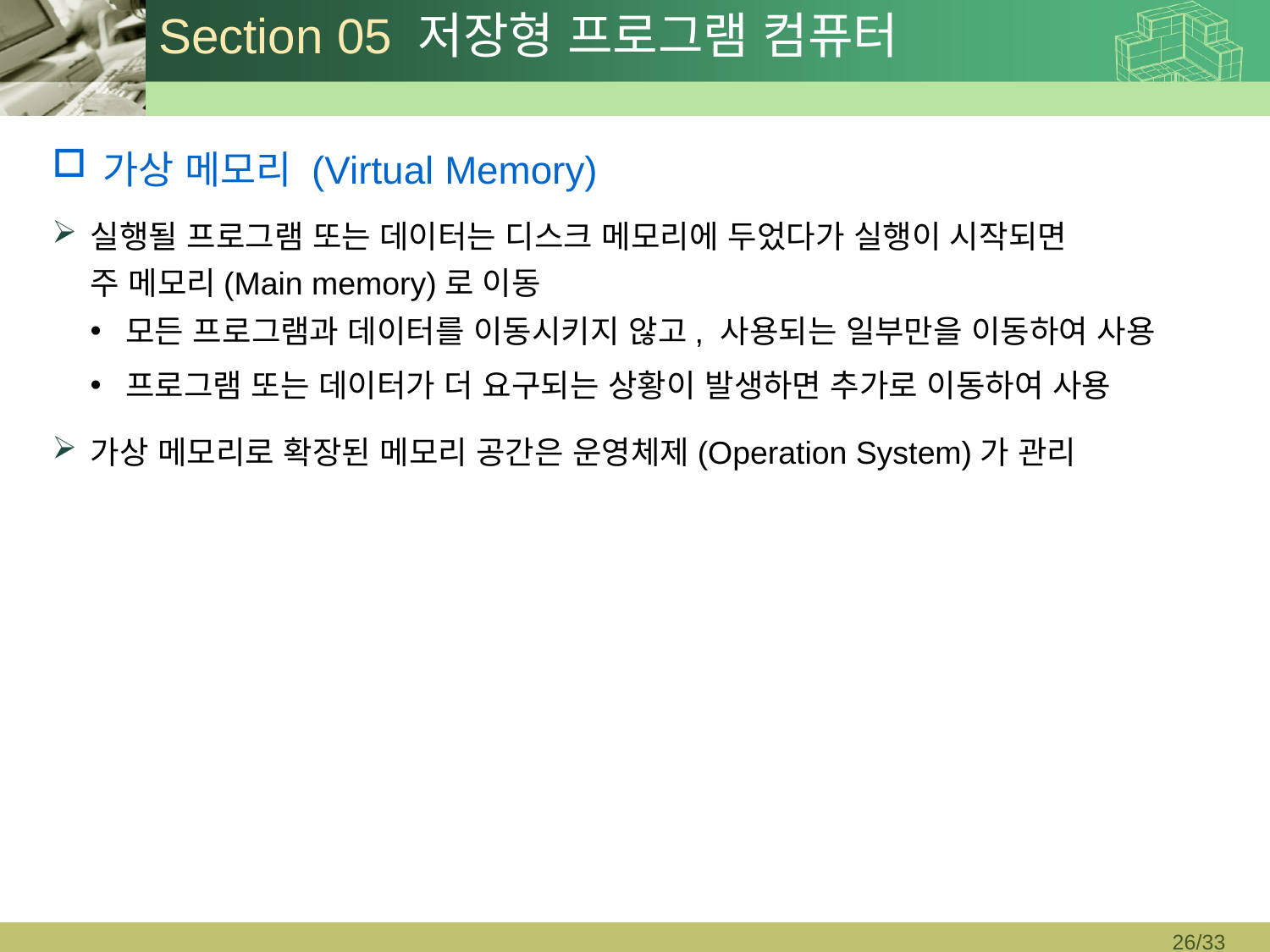

# Section 05 저장형 프로그램 컴퓨터
가상 메모리 (Virtual Memory)
실행될 프로그램 또는 데이터는 디스크 메모리에 두었다가 실행이 시작되면
주 메모리(Main memory)로 이동
모든 프로그램과 데이터를 이동시키지 않고, 사용되는 일부만을 이동하여 사용
프로그램 또는 데이터가 더 요구되는 상황이 발생하면 추가로 이동하여 사용
가상 메모리로 확장된 메모리 공간은 운영체제(Operation System)가 관리